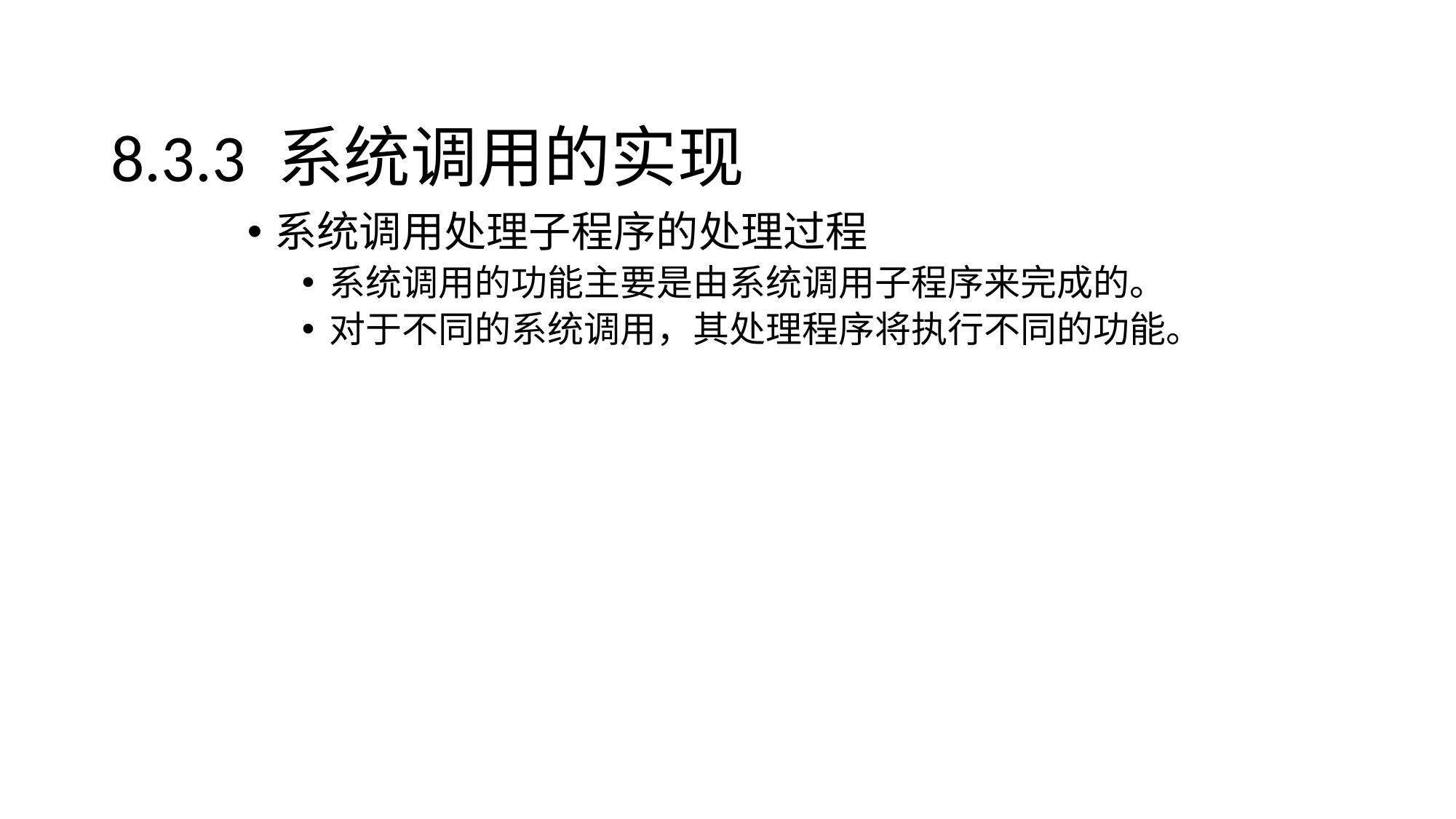

# 8.3.3 系统调用的实现
系统调用处理子程序的处理过程
系统调用的功能主要是由系统调用子程序来完成的。
对于不同的系统调用，其处理程序将执行不同的功能。
12